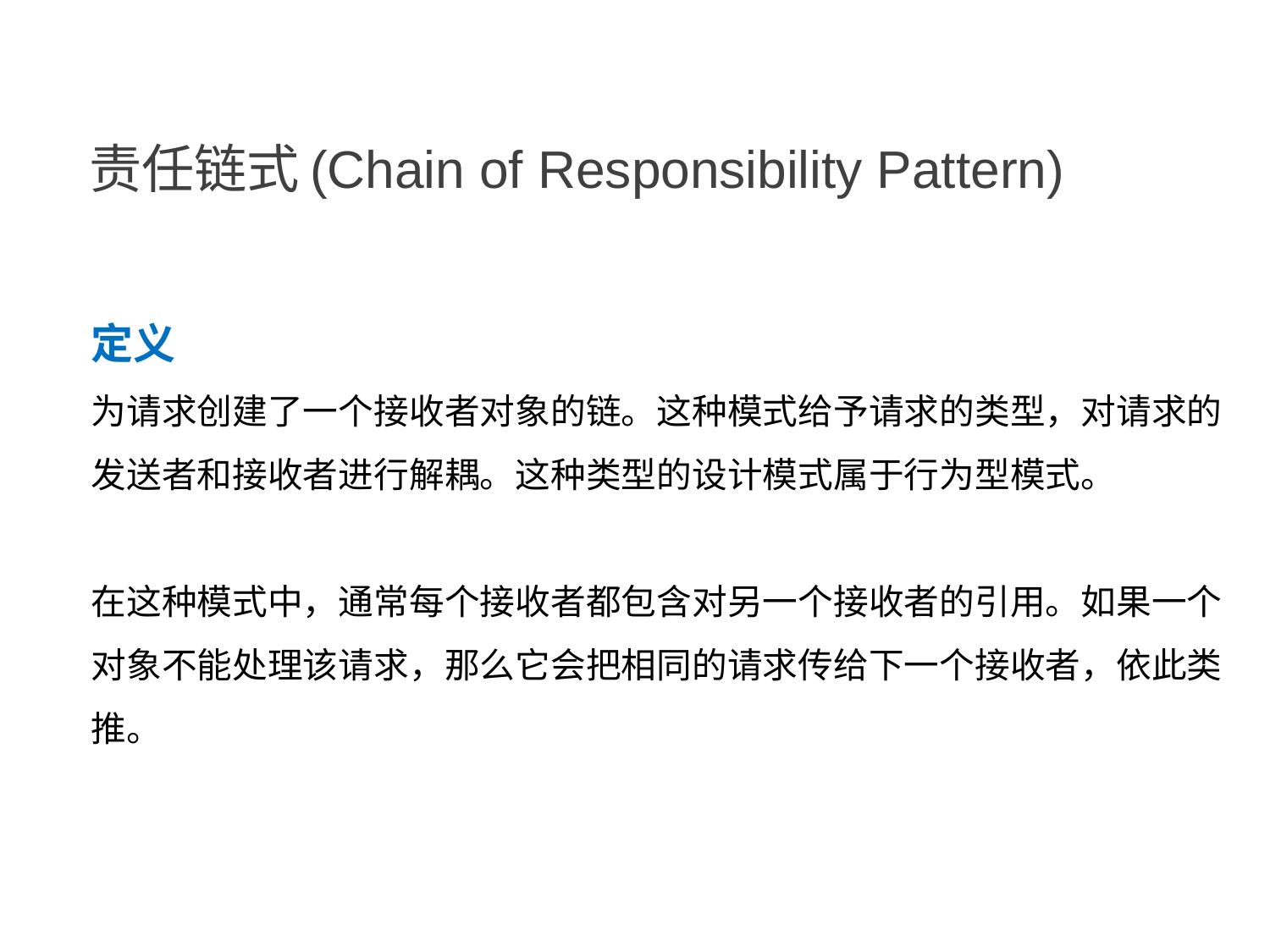

责任链式(Chain of Responsibility Pattern)
定义
为请求创建了一个接收者对象的链。这种模式给予请求的类型，对请求的发送者和接收者进行解耦。这种类型的设计模式属于行为型模式。

在这种模式中，通常每个接收者都包含对另一个接收者的引用。如果一个对象不能处理该请求，那么它会把相同的请求传给下一个接收者，依此类推。